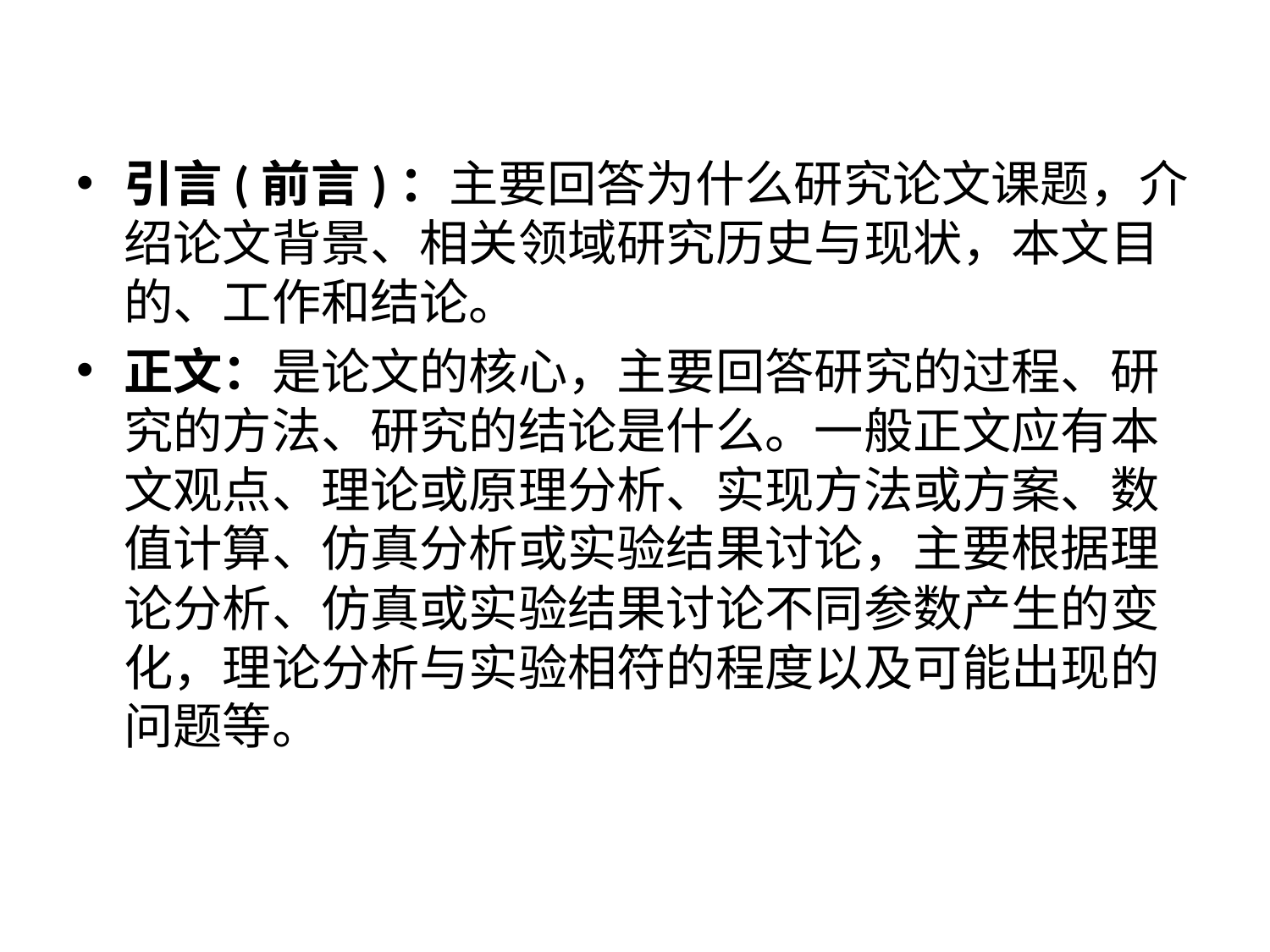

引言(前言)：主要回答为什么研究论文课题，介绍论文背景、相关领域研究历史与现状，本文目的、工作和结论。
正文：是论文的核心，主要回答研究的过程、研究的方法、研究的结论是什么。一般正文应有本文观点、理论或原理分析、实现方法或方案、数值计算、仿真分析或实验结果讨论，主要根据理论分析、仿真或实验结果讨论不同参数产生的变化，理论分析与实验相符的程度以及可能出现的问题等。